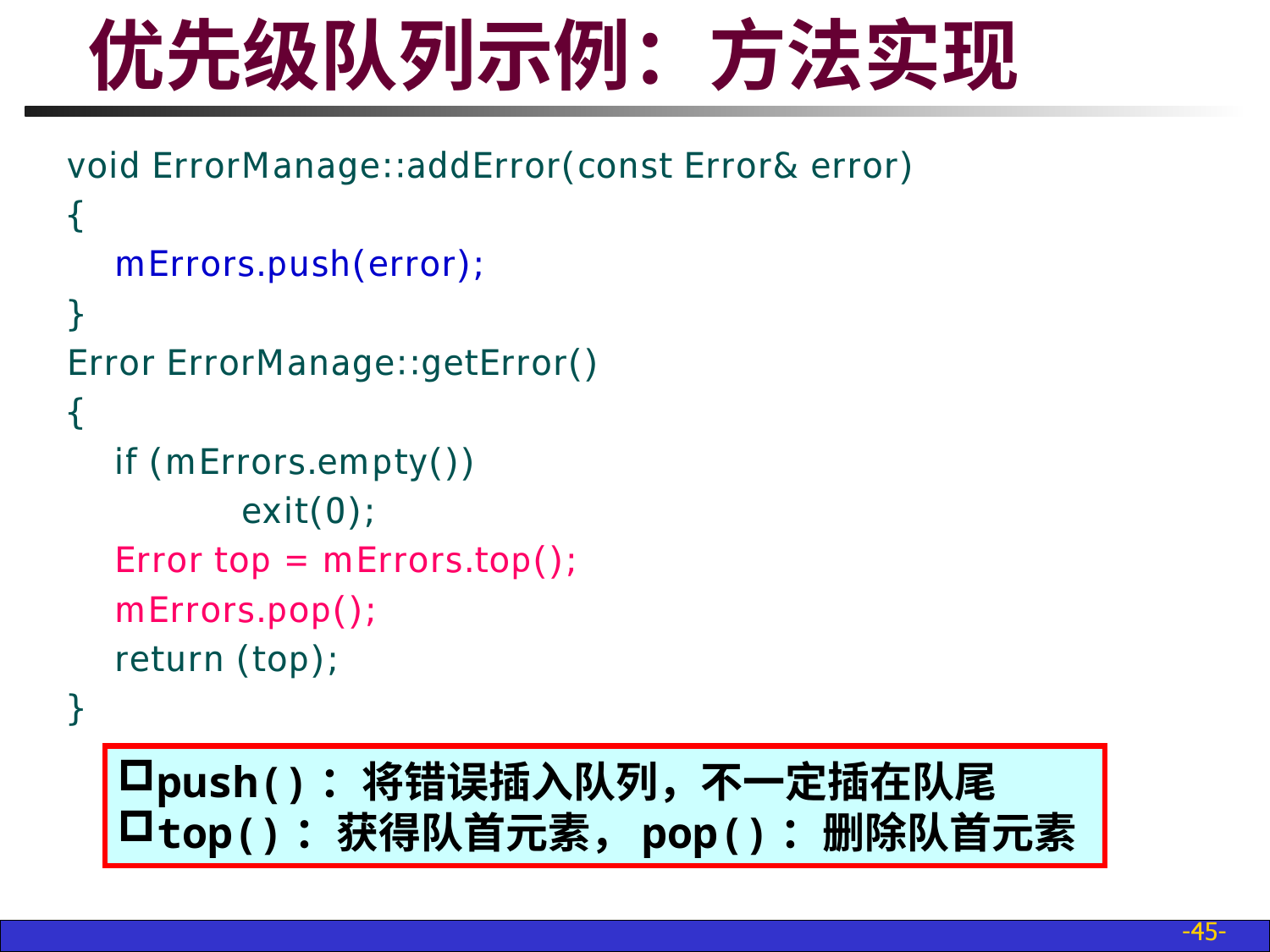

# 优先级队列示例：方法实现
void ErrorManage::addError(const Error& error)
{
	mErrors.push(error);
}
Error ErrorManage::getError()
{
	if (mErrors.empty())
		exit(0);
	Error top = mErrors.top();
	mErrors.pop();
	return (top);
}
push()：将错误插入队列，不一定插在队尾
top()：获得队首元素，pop()：删除队首元素
-45-